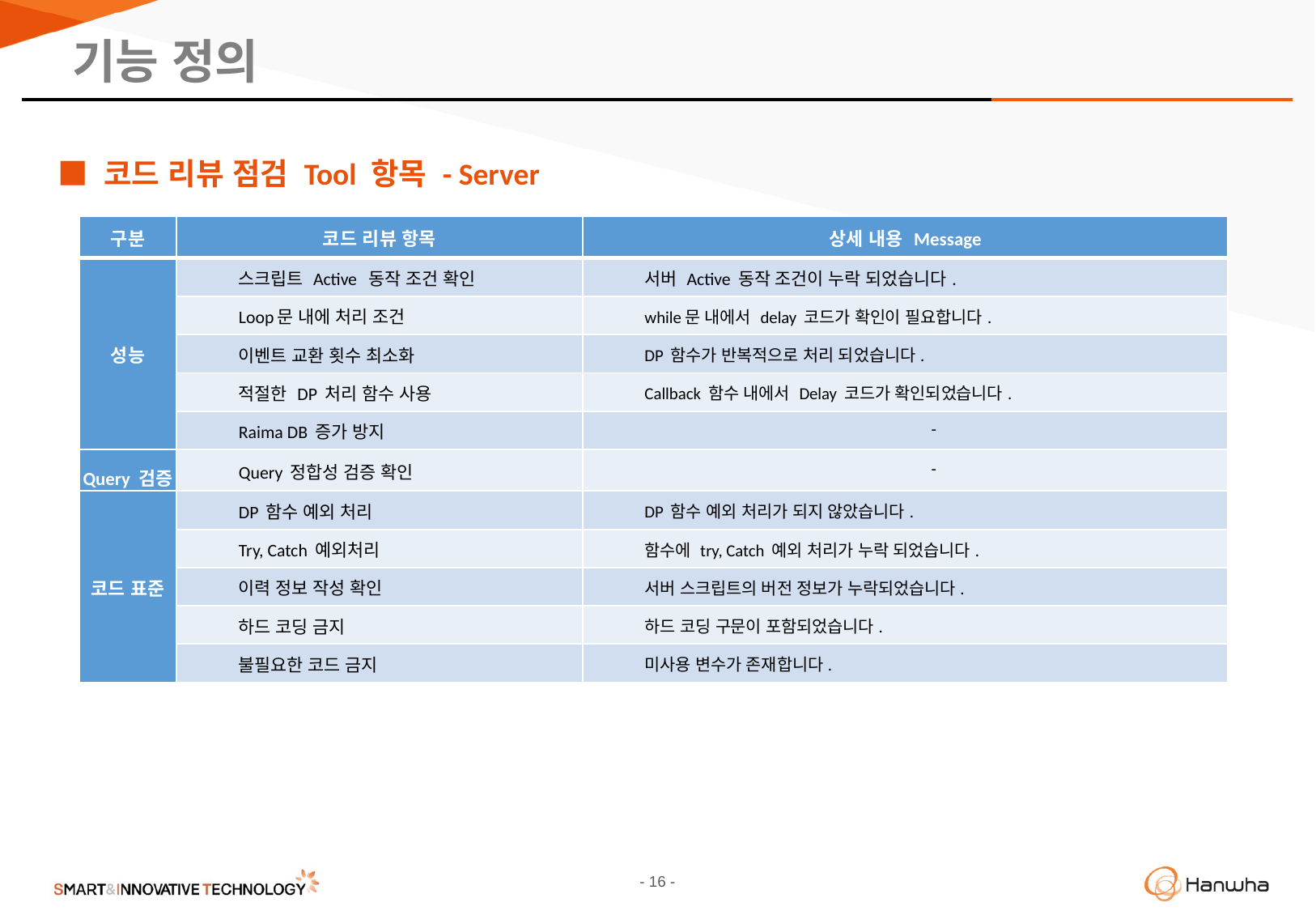

기능 정의
■ 코드 리뷰 점검 Tool 항목 - Server
| 구분 | 코드 리뷰 항목 | 상세 내용 Message |
| --- | --- | --- |
| 성능 | 스크립트 Active 동작 조건 확인 | 서버 Active 동작 조건이 누락 되었습니다. |
|  | Loop문 내에 처리 조건 | while문 내에서 delay 코드가 확인이 필요합니다. |
|  | 이벤트 교환 횟수 최소화 | DP 함수가 반복적으로 처리 되었습니다. |
|  | 적절한 DP 처리 함수 사용 | Callback 함수 내에서 Delay 코드가 확인되었습니다. |
|  | Raima DB 증가 방지 | - |
| Query 검증 | Query 정합성 검증 확인 | - |
| 코드 표준 | DP 함수 예외 처리 | DP 함수 예외 처리가 되지 않았습니다. |
|  | Try, Catch 예외처리 | 함수에 try, Catch 예외 처리가 누락 되었습니다. |
|  | 이력 정보 작성 확인 | 서버 스크립트의 버전 정보가 누락되었습니다. |
|  | 하드 코딩 금지 | 하드 코딩 구문이 포함되었습니다. |
|  | 불필요한 코드 금지 | 미사용 변수가 존재합니다. |